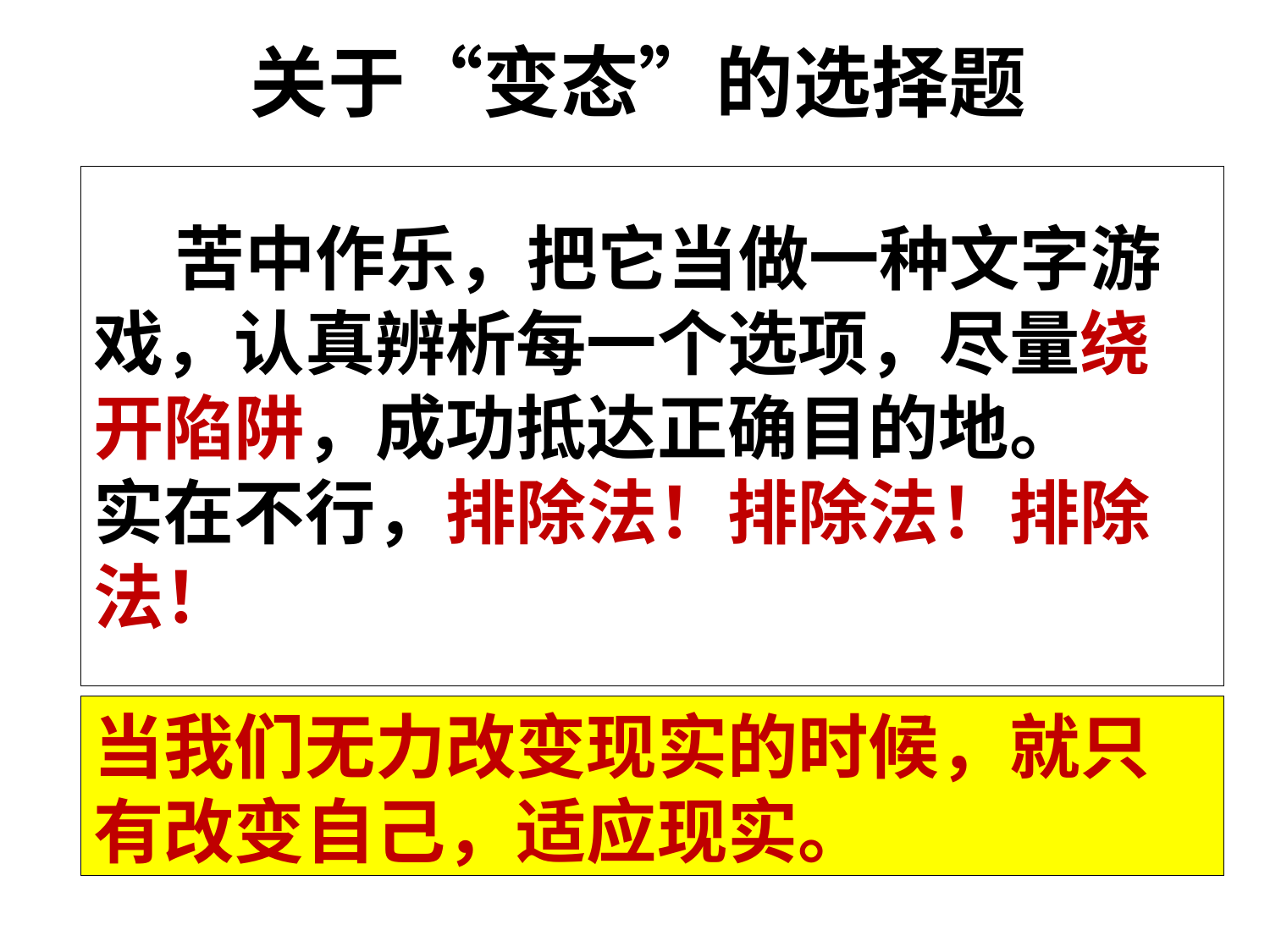

# 关于“变态”的选择题
    苦中作乐，把它当做一种文字游戏，认真辨析每一个选项，尽量绕开陷阱，成功抵达正确目的地。
实在不行，排除法！排除法！排除法！
当我们无力改变现实的时候，就只有改变自己，适应现实。